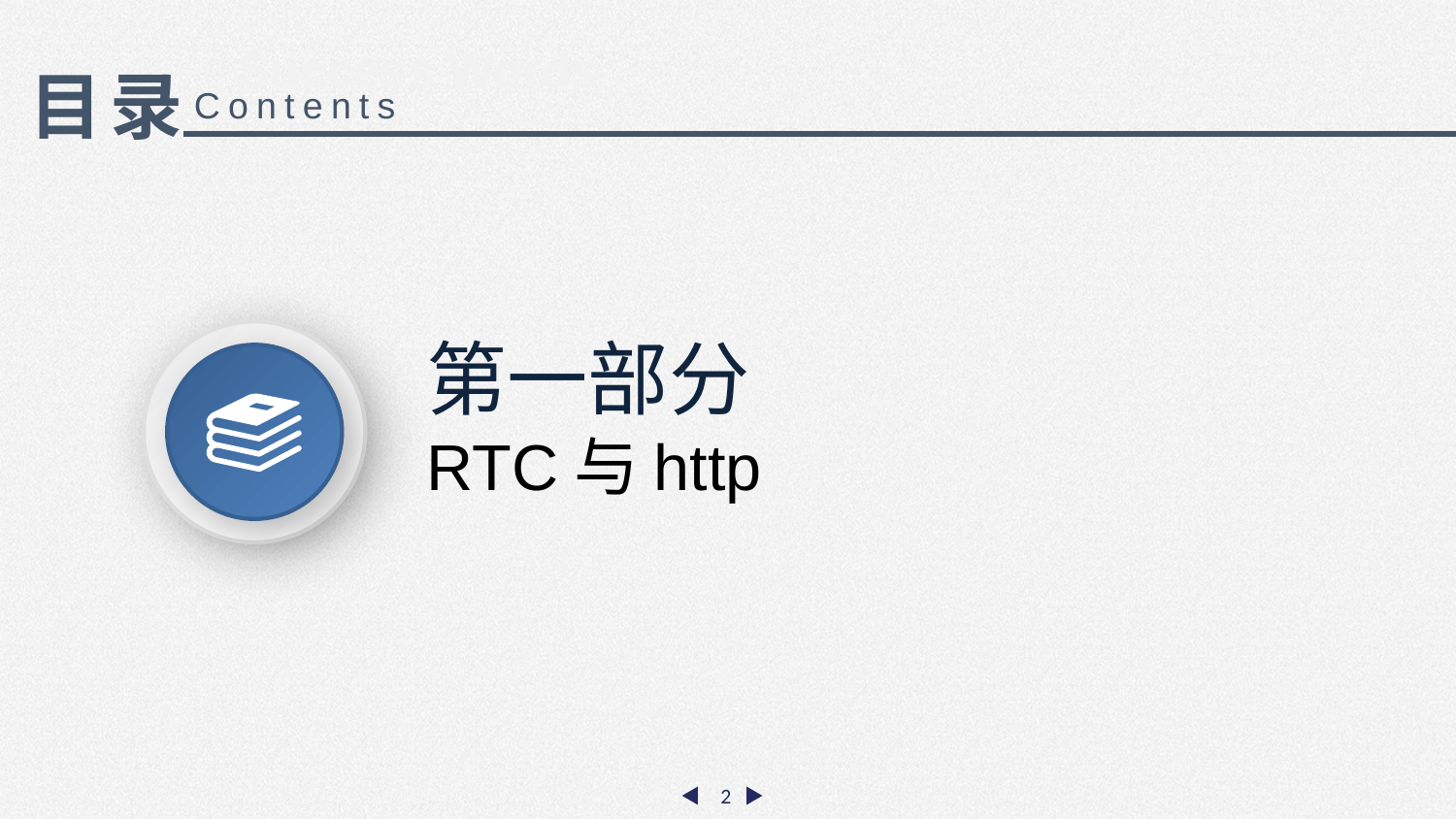

Success Words
目录
Contents
第一部分
RTC与http

2